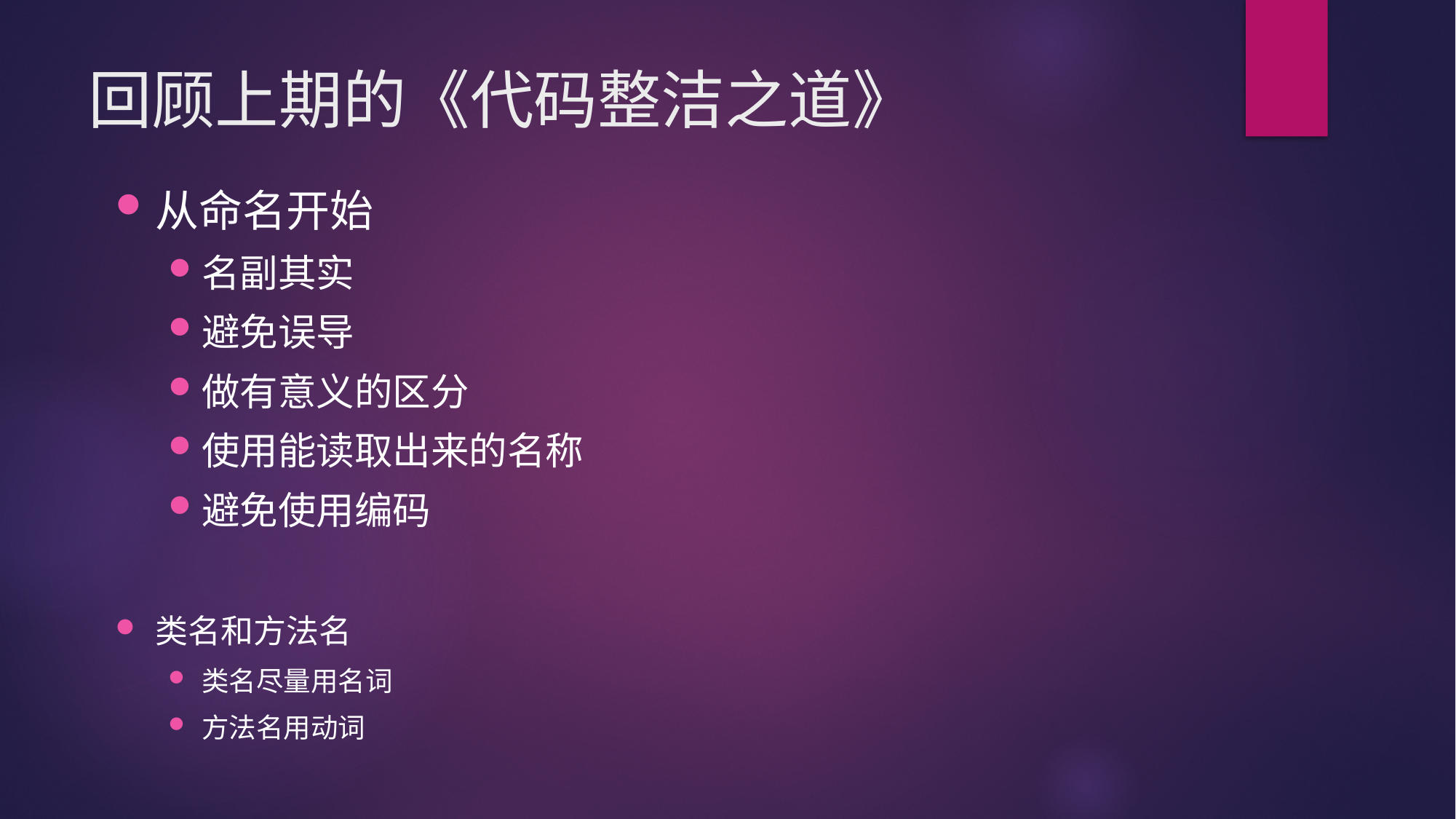

# 回顾上期的《代码整洁之道》
从命名开始
名副其实
避免误导
做有意义的区分
使用能读取出来的名称
避免使用编码

类名和方法名
类名尽量用名词
方法名用动词